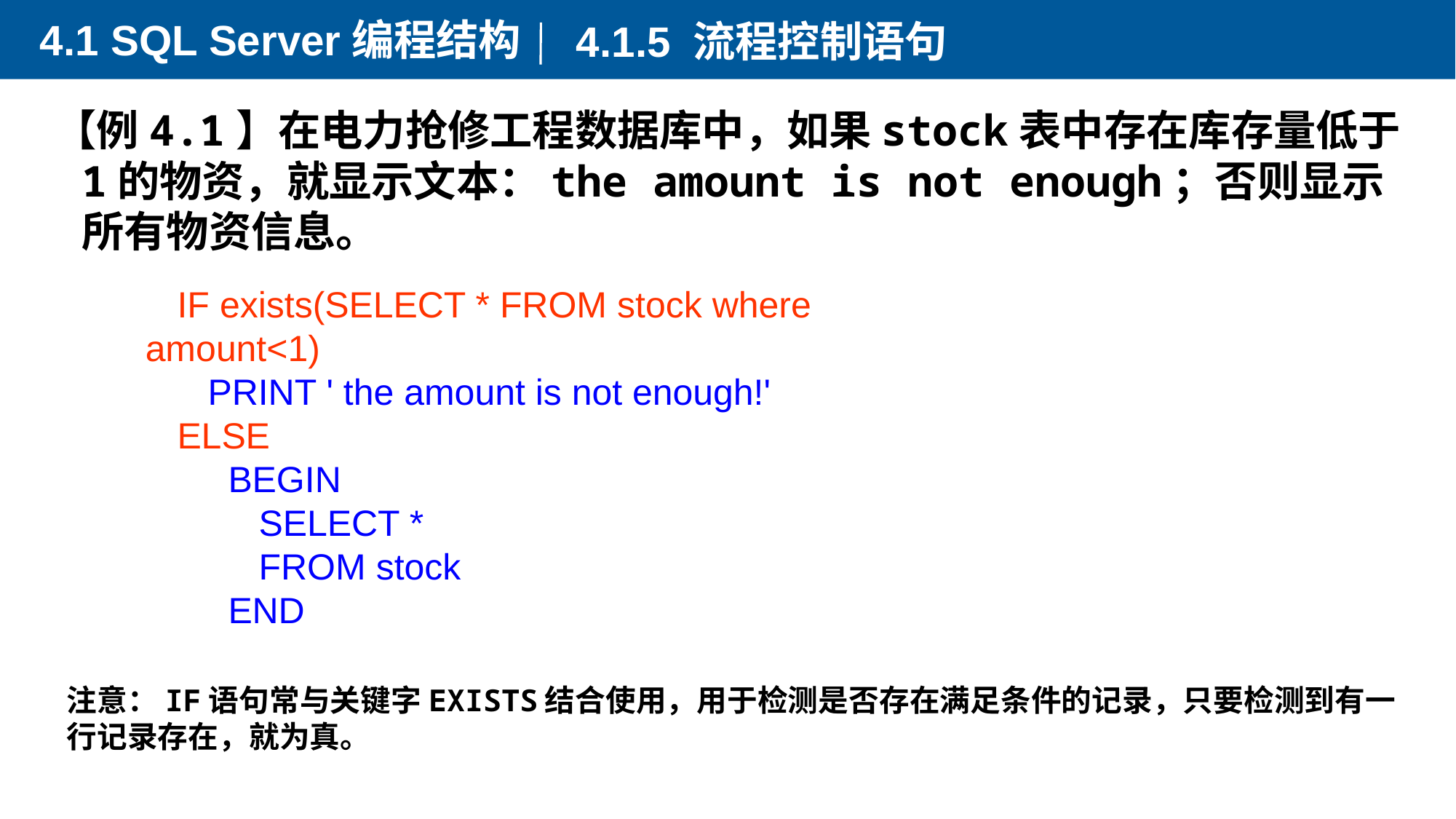

4.1 SQL Server编程结构
4.1.5 流程控制语句
【例4.1】在电力抢修工程数据库中，如果stock表中存在库存量低于1的物资，就显示文本：the amount is not enough；否则显示所有物资信息。
IF exists(SELECT * FROM stock where amount<1)
   PRINT ' the amount is not enough!'
ELSE
     BEGIN
        SELECT *
        FROM stock
     END

注意：IF语句常与关键字EXISTS结合使用，用于检测是否存在满足条件的记录，只要检测到有一行记录存在，就为真。